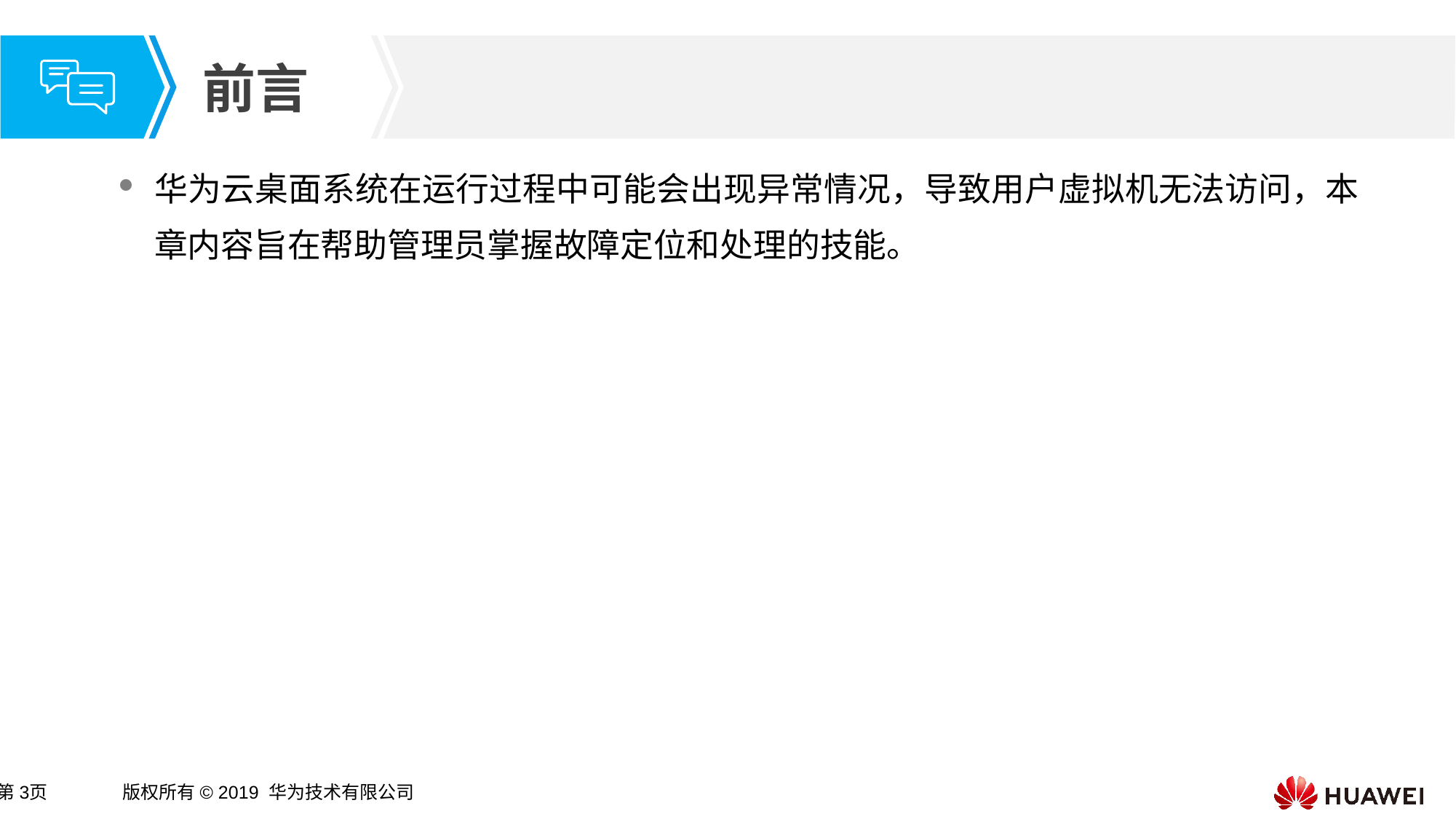

华为云桌面系统在运行过程中可能会出现异常情况，导致用户虚拟机无法访问，本章内容旨在帮助管理员掌握故障定位和处理的技能。